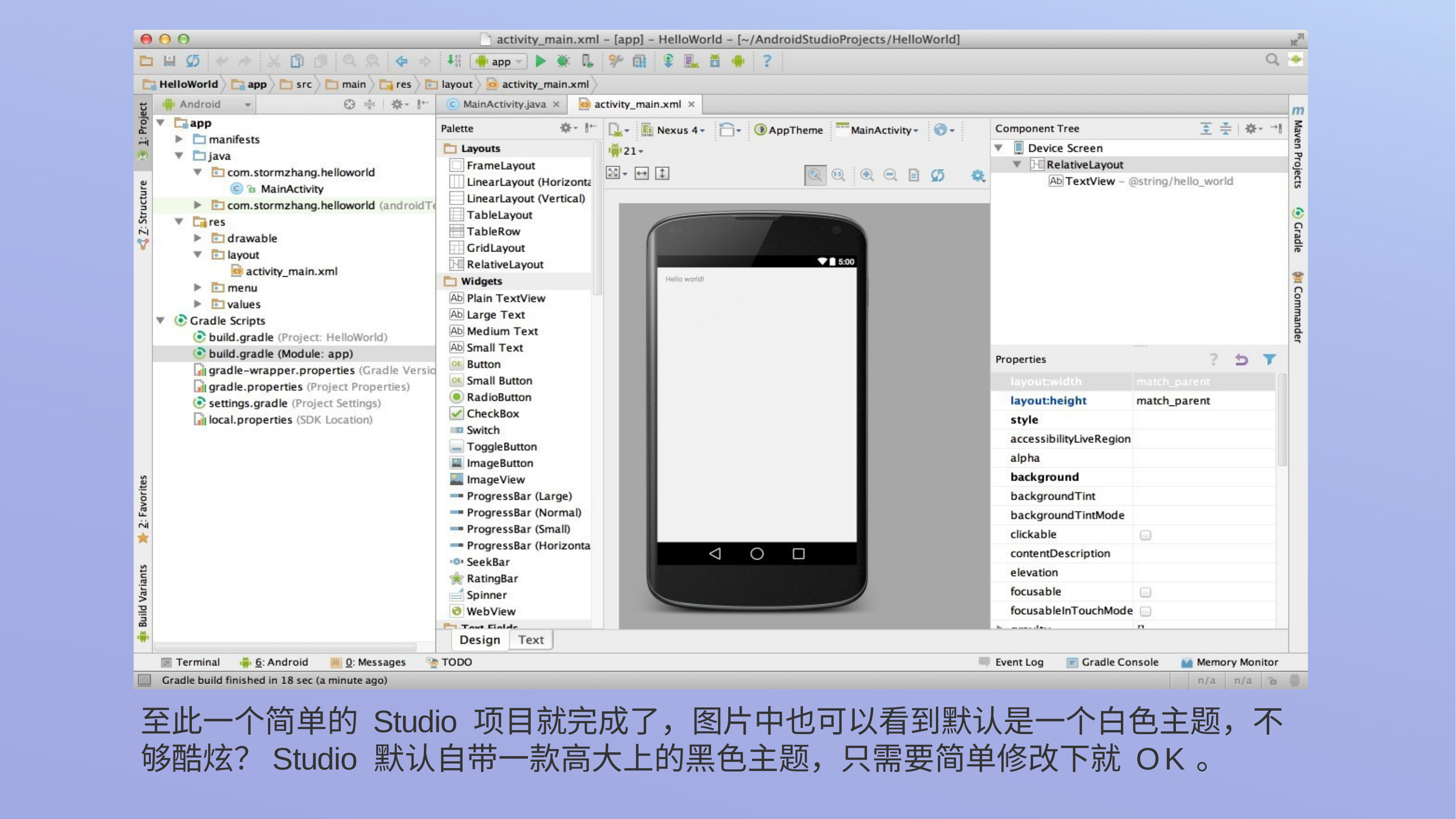

至此一个简单的 Studio 项目就完成了，图片中也可以看到默认是一个白色主题，不够酷炫？Studio 默认自带一款高大上的黑色主题，只需要简单修改下就 OK。